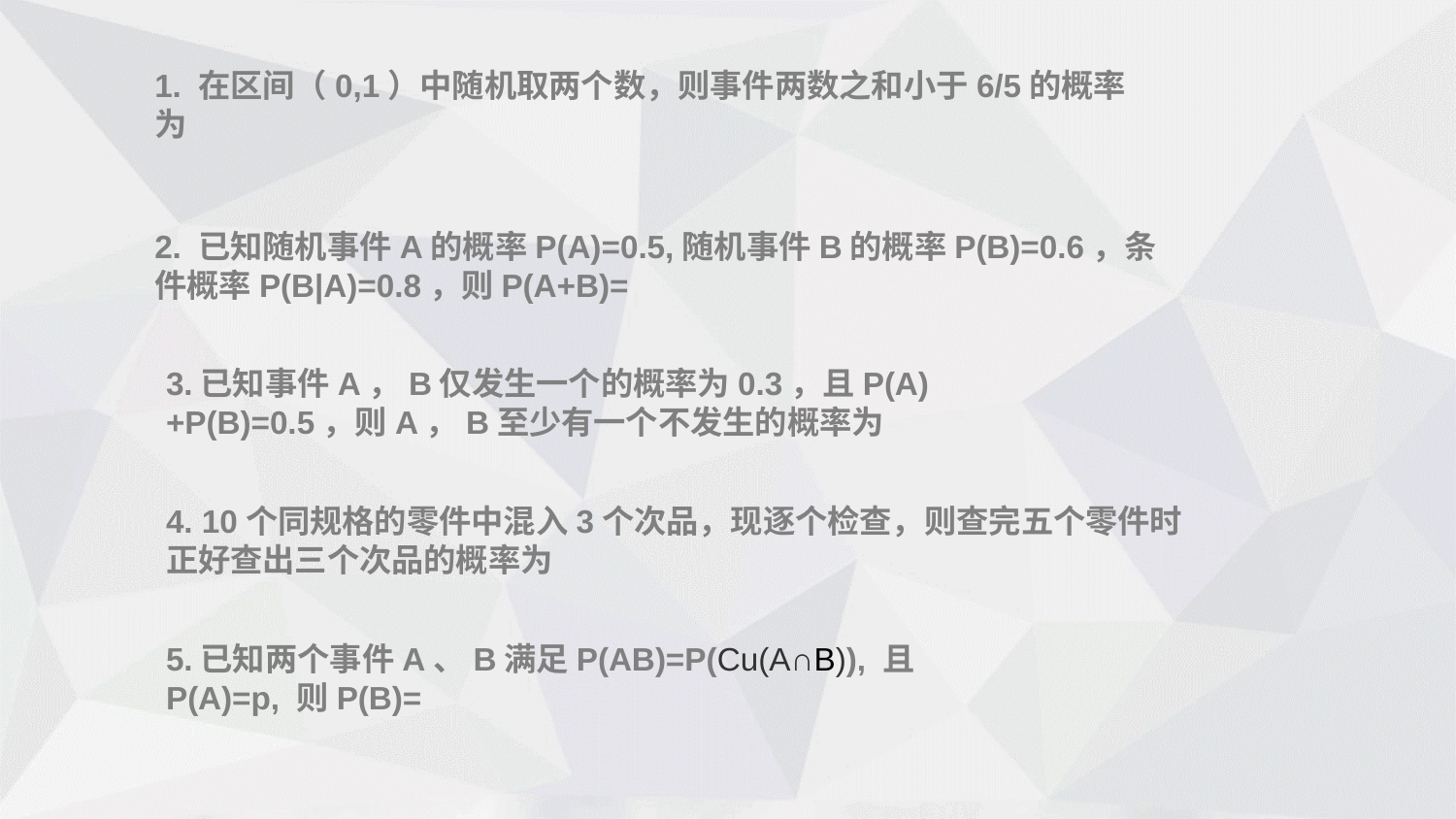

1. 在区间（0,1）中随机取两个数，则事件两数之和小于6/5的概率为
2. 已知随机事件A的概率P(A)=0.5,随机事件B的概率P(B)=0.6，条件概率P(B|A)=0.8，则P(A+B)=
3.已知事件A，B仅发生一个的概率为0.3，且P(A)+P(B)=0.5，则A，B至少有一个不发生的概率为
4. 10个同规格的零件中混入3个次品，现逐个检查，则查完五个零件时正好查出三个次品的概率为
5.已知两个事件A、B满足P(AB)=P(Cu(A∩B)), 且P(A)=p, 则P(B)=